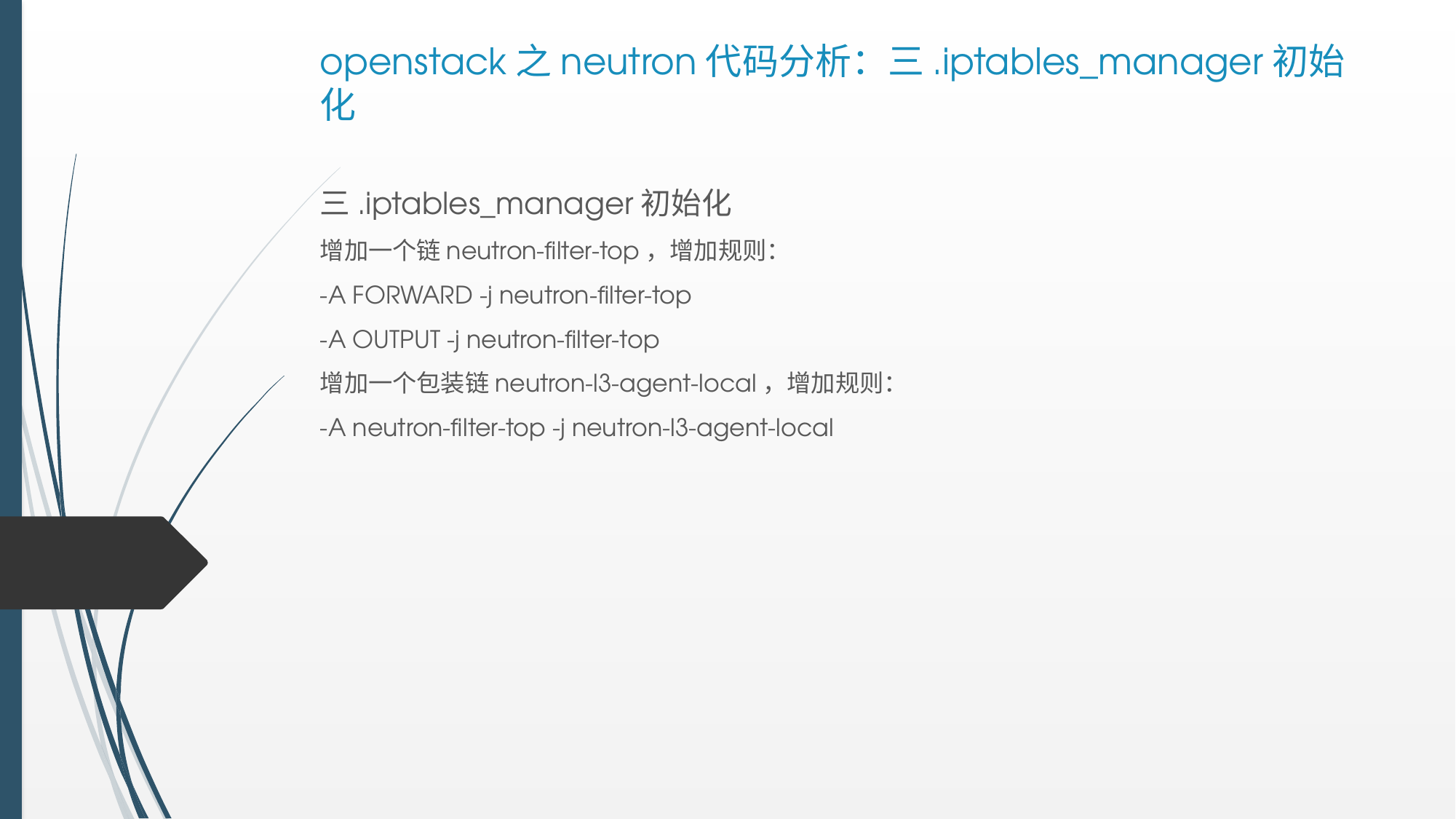

# openstack之neutron代码分析：三.iptables_manager初始化
三.iptables_manager初始化
增加一个链neutron-filter-top，增加规则：
-A FORWARD -j neutron-filter-top
-A OUTPUT -j neutron-filter-top
增加一个包装链neutron-l3-agent-local，增加规则：
-A neutron-filter-top -j neutron-l3-agent-local